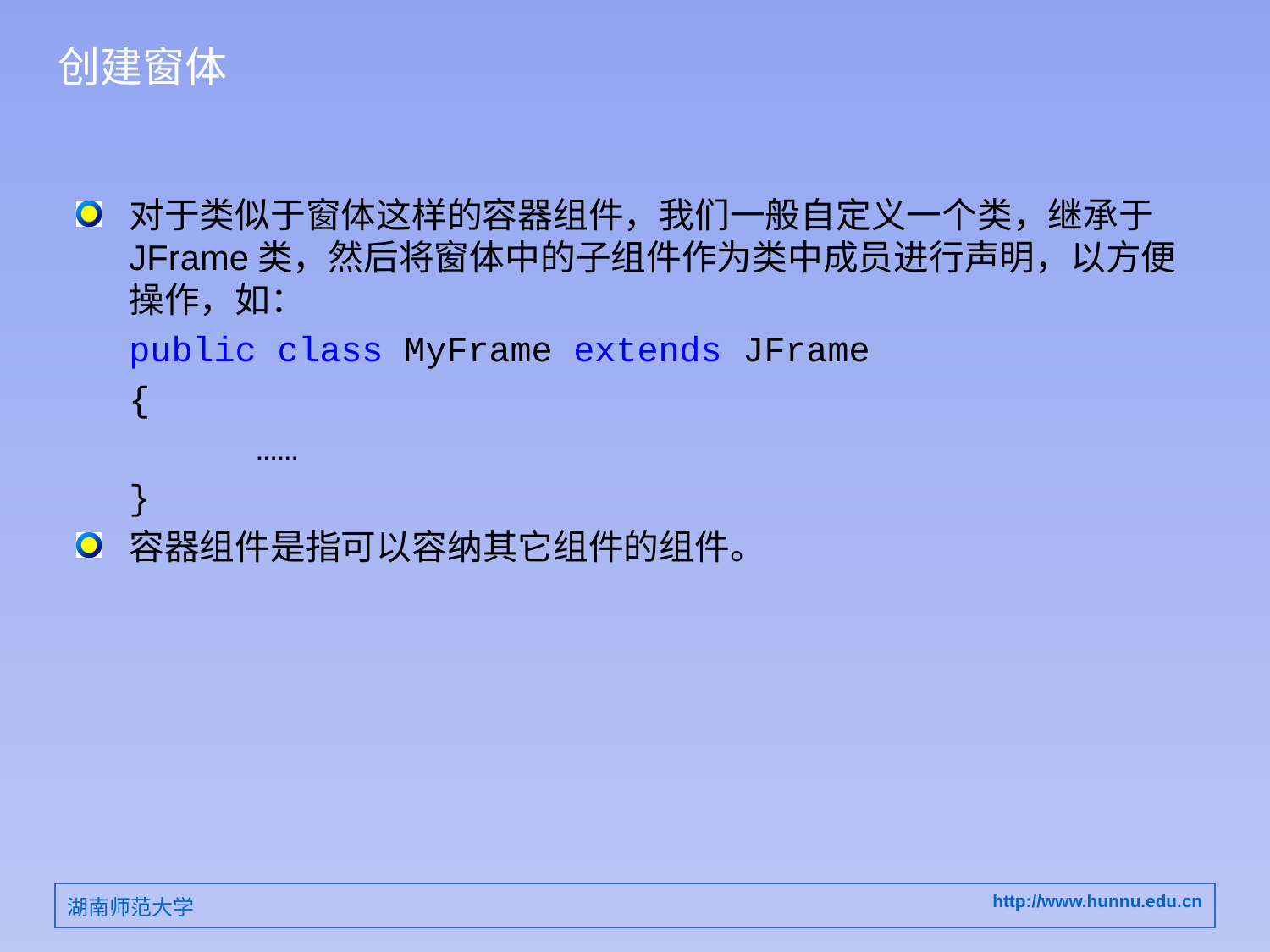

# 创建窗体
对于类似于窗体这样的容器组件，我们一般自定义一个类，继承于JFrame类，然后将窗体中的子组件作为类中成员进行声明，以方便操作，如：
	public class MyFrame extends JFrame
	{
		……
	}
容器组件是指可以容纳其它组件的组件。